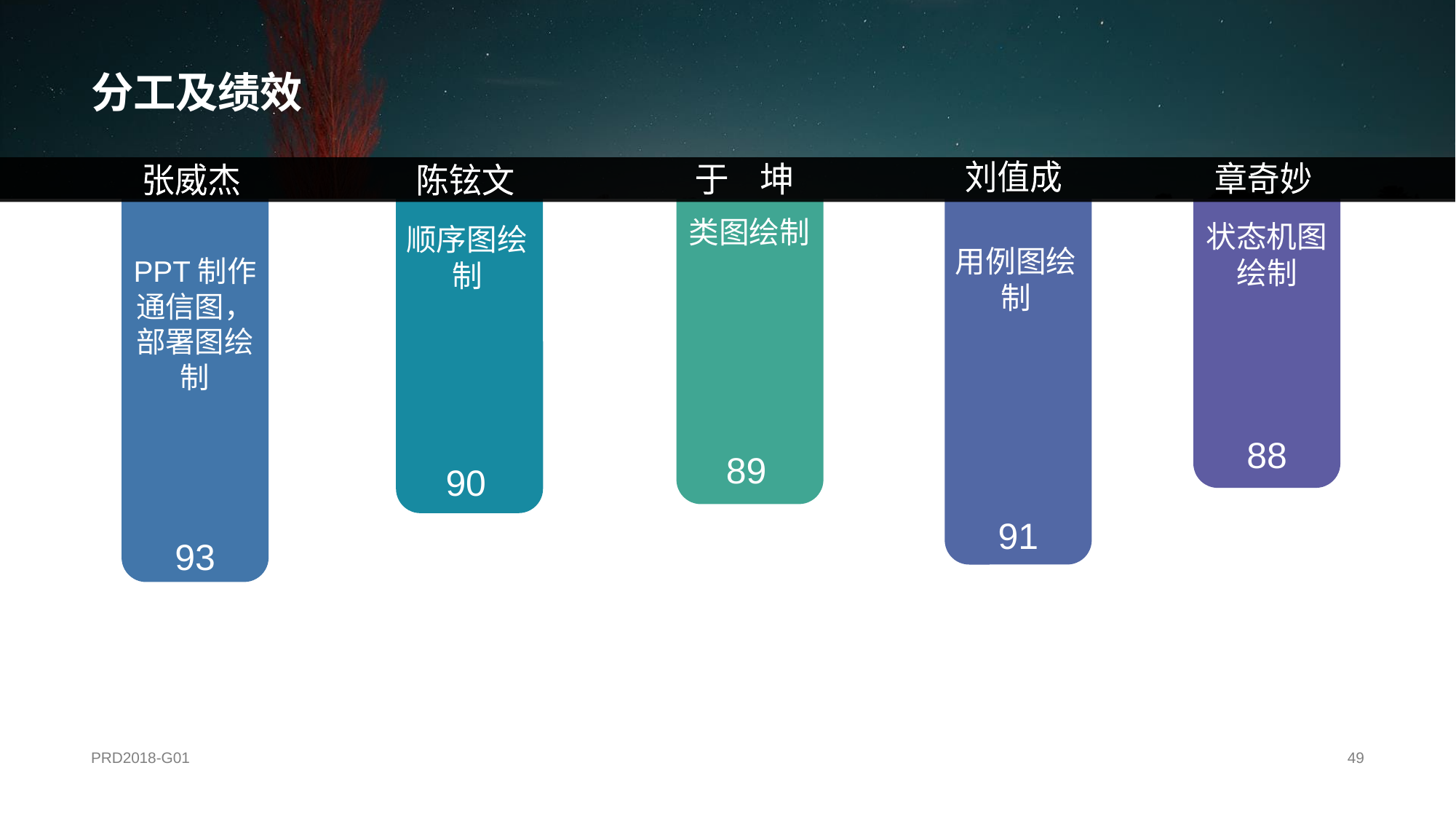

于    坤

PPT制作
通信图，部署图绘制

# 分工及绩效
刘值成
章奇妙
陈铉文
张威杰
类图绘制
状态机图绘制
顺序图绘制
用例图绘制
88
89
90
91
93
PRD2018-G01
49